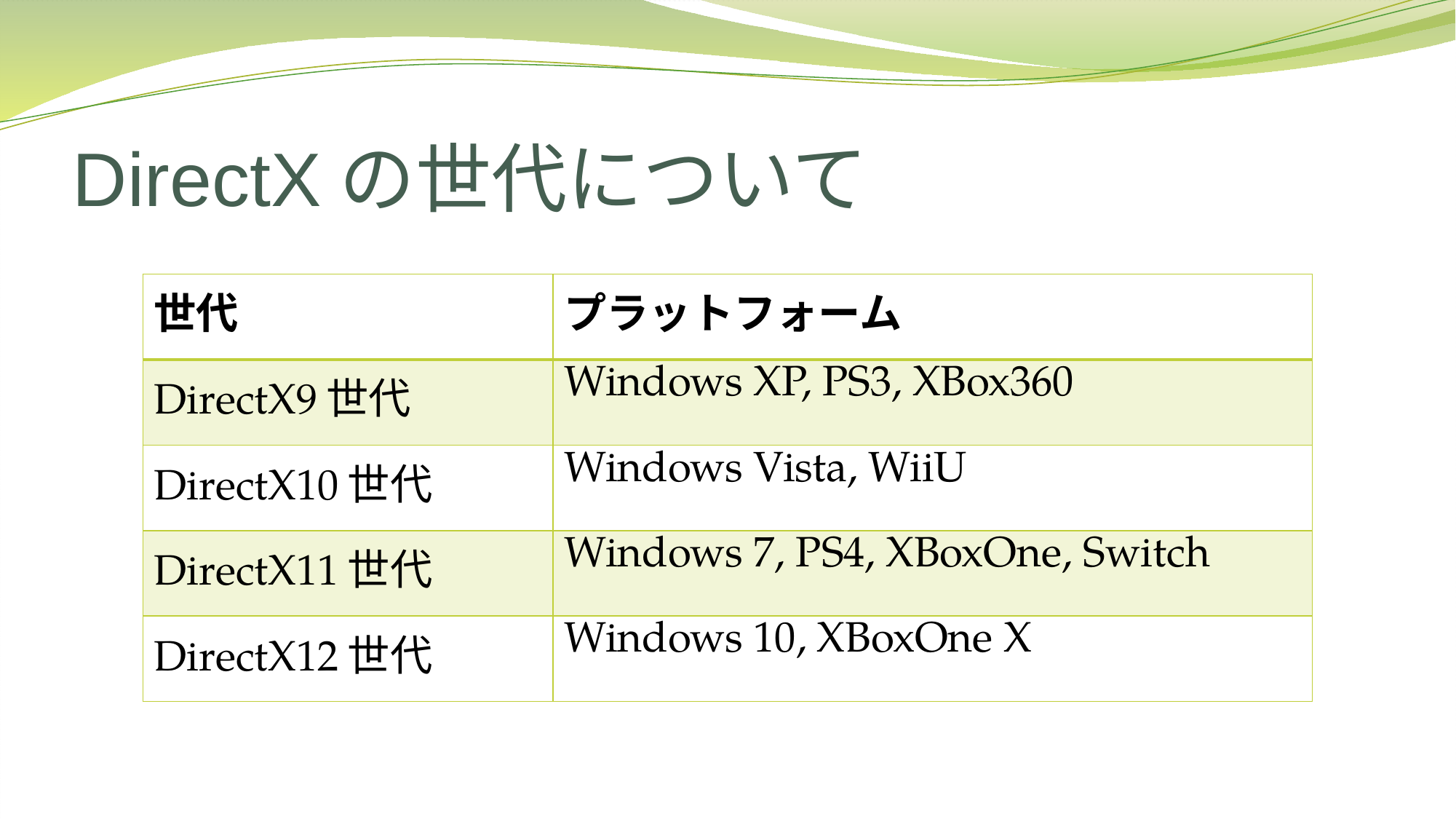

# DirectXの世代について

| 世代 | プラットフォーム |
| --- | --- |
| DirectX9世代 | Windows XP, PS3, XBox360 |
| DirectX10世代 | Windows Vista, WiiU |
| DirectX11世代 | Windows 7, PS4, XBoxOne, Switch |
| DirectX12世代 | Windows 10, XBoxOne X |